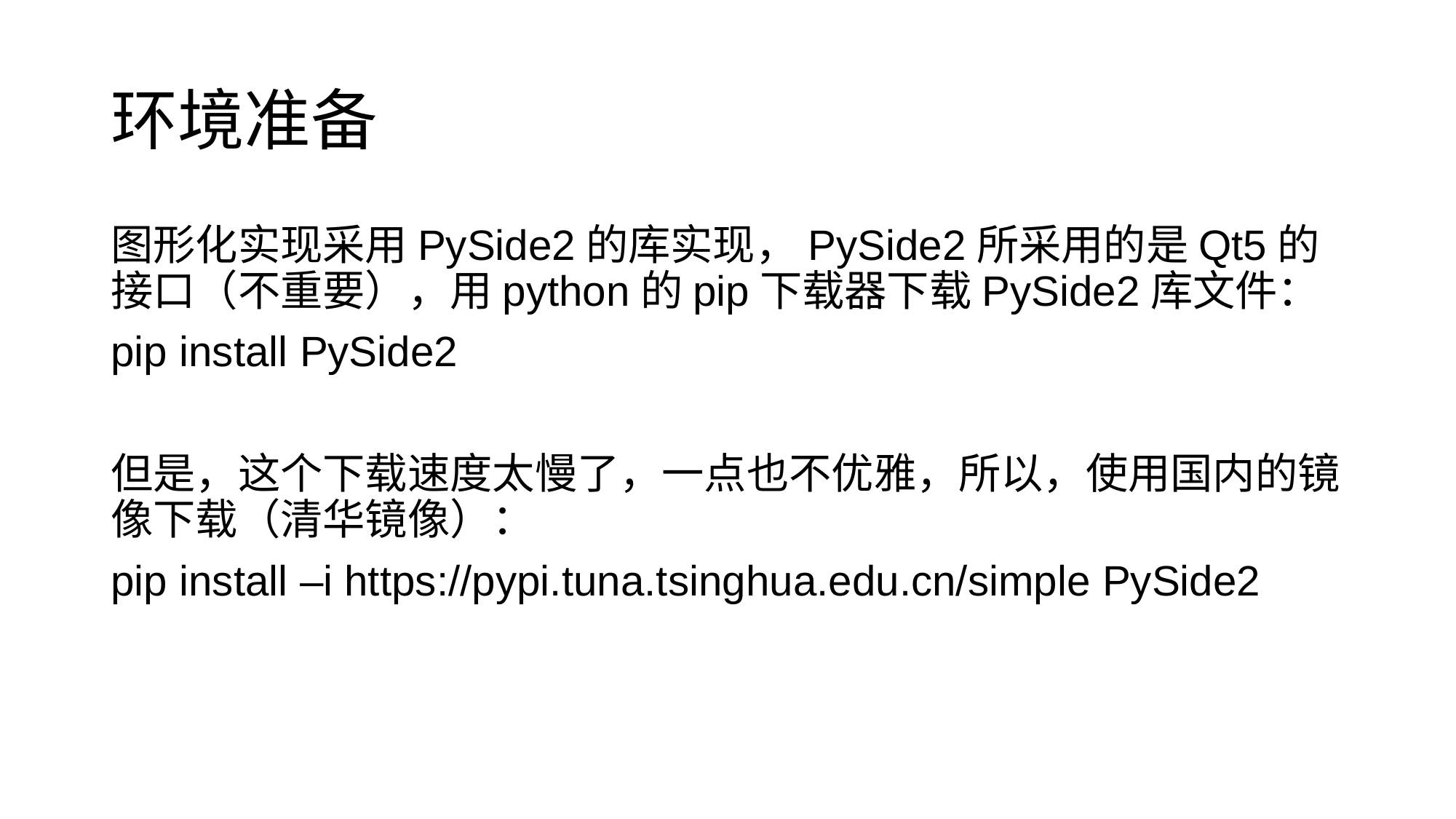

# 环境准备
图形化实现采用PySide2的库实现，PySide2所采用的是Qt5的接口（不重要），用python的pip下载器下载PySide2库文件：
pip install PySide2

但是，这个下载速度太慢了，一点也不优雅，所以，使用国内的镜像下载（清华镜像）：
pip install –i https://pypi.tuna.tsinghua.edu.cn/simple PySide2